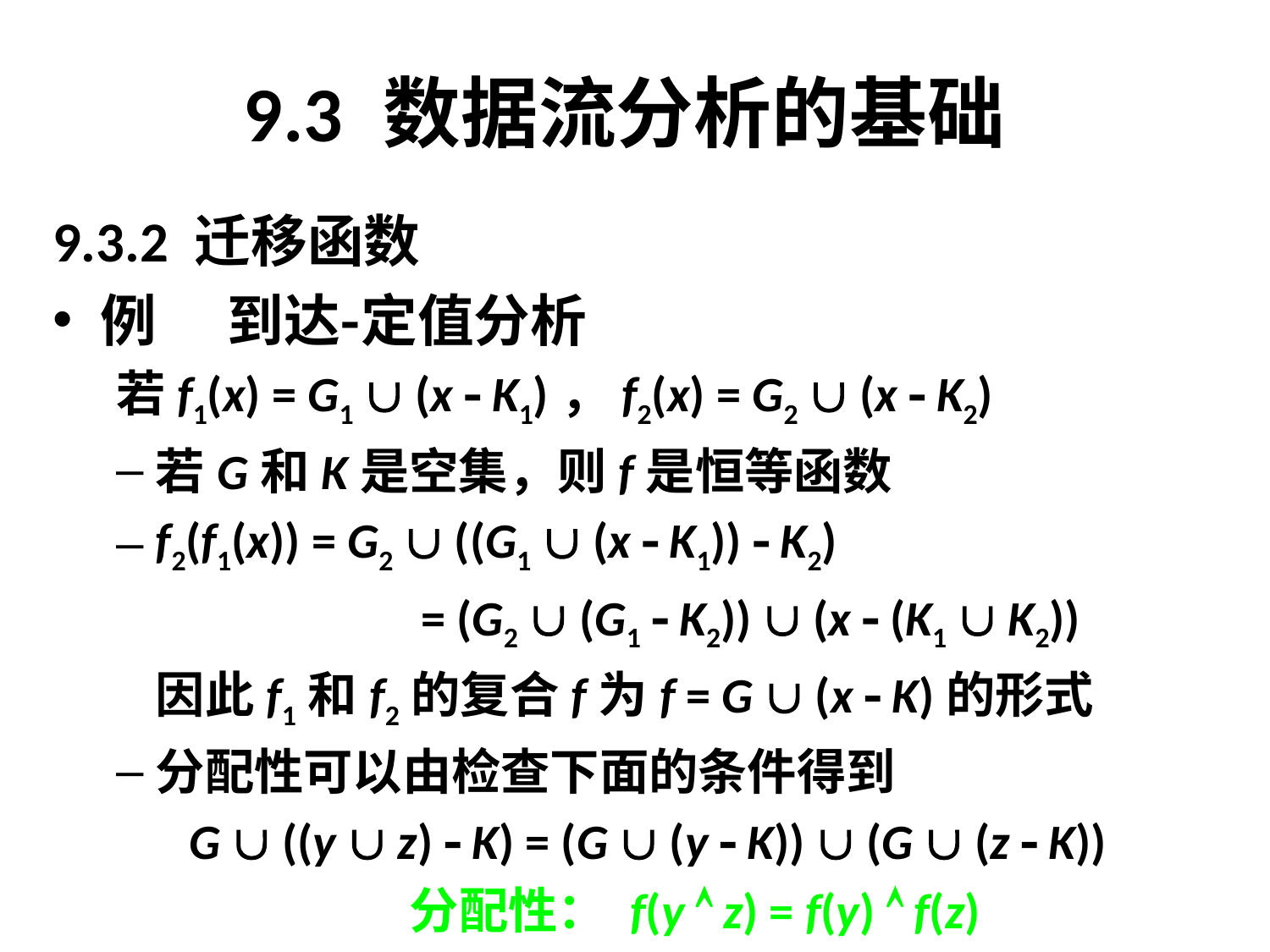

# 9.3 数据流分析的基础
9.3.2 迁移函数
例	到达‑定值分析
若f1(x) = G1 ∪ (x − K1)，f2(x) = G2 ∪ (x − K2)
若G和K是空集，则f是恒等函数
f2(f1(x)) = G2 ∪ ((G1 ∪ (x − K1)) − K2)
			 = (G2 ∪ (G1 − K2)) ∪ (x − (K1 ∪ K2))
	因此f1和f2的复合f为f = G ∪ (x − K)的形式
分配性可以由检查下面的条件得到
	   G ∪ ((y ∪ z) − K) = (G ∪ (y − K)) ∪ (G ∪ (z − K))
			分配性： f(y ∧ z) = f(y) ∧ f(z)